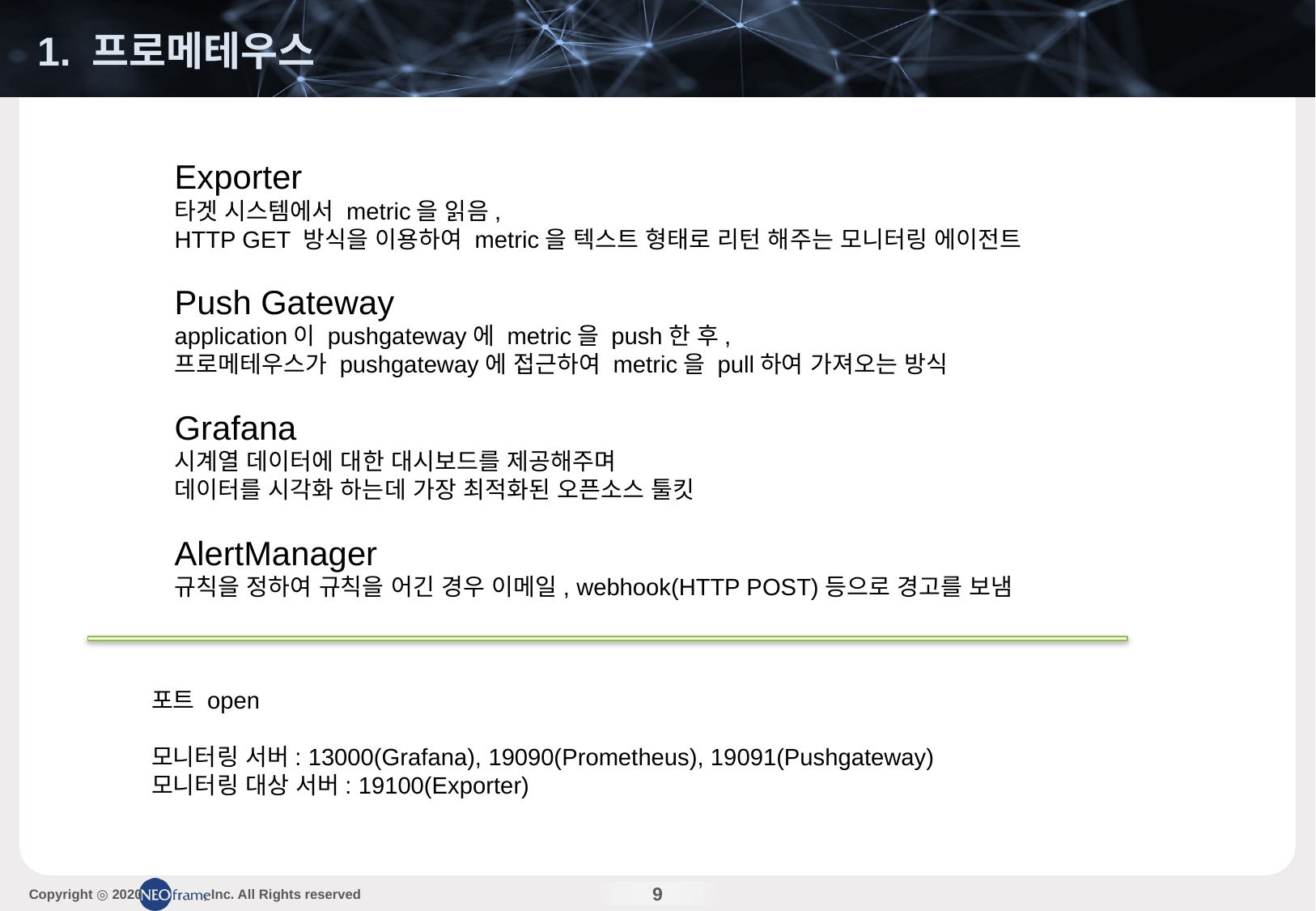

1. 프로메테우스
Exporter
타겟 시스템에서 metric을 읽음,
HTTP GET 방식을 이용하여 metric을 텍스트 형태로 리턴 해주는 모니터링 에이전트

Push Gateway
application이 pushgateway에 metric을 push한 후,
프로메테우스가 pushgateway에 접근하여 metric을 pull하여 가져오는 방식

Grafana
시계열 데이터에 대한 대시보드를 제공해주며
데이터를 시각화 하는데 가장 최적화된 오픈소스 툴킷

AlertManager
규칙을 정하여 규칙을 어긴 경우 이메일, webhook(HTTP POST)등으로 경고를 보냄

포트 open

모니터링 서버: 13000(Grafana), 19090(Prometheus), 19091(Pushgateway)
모니터링 대상 서버: 19100(Exporter)